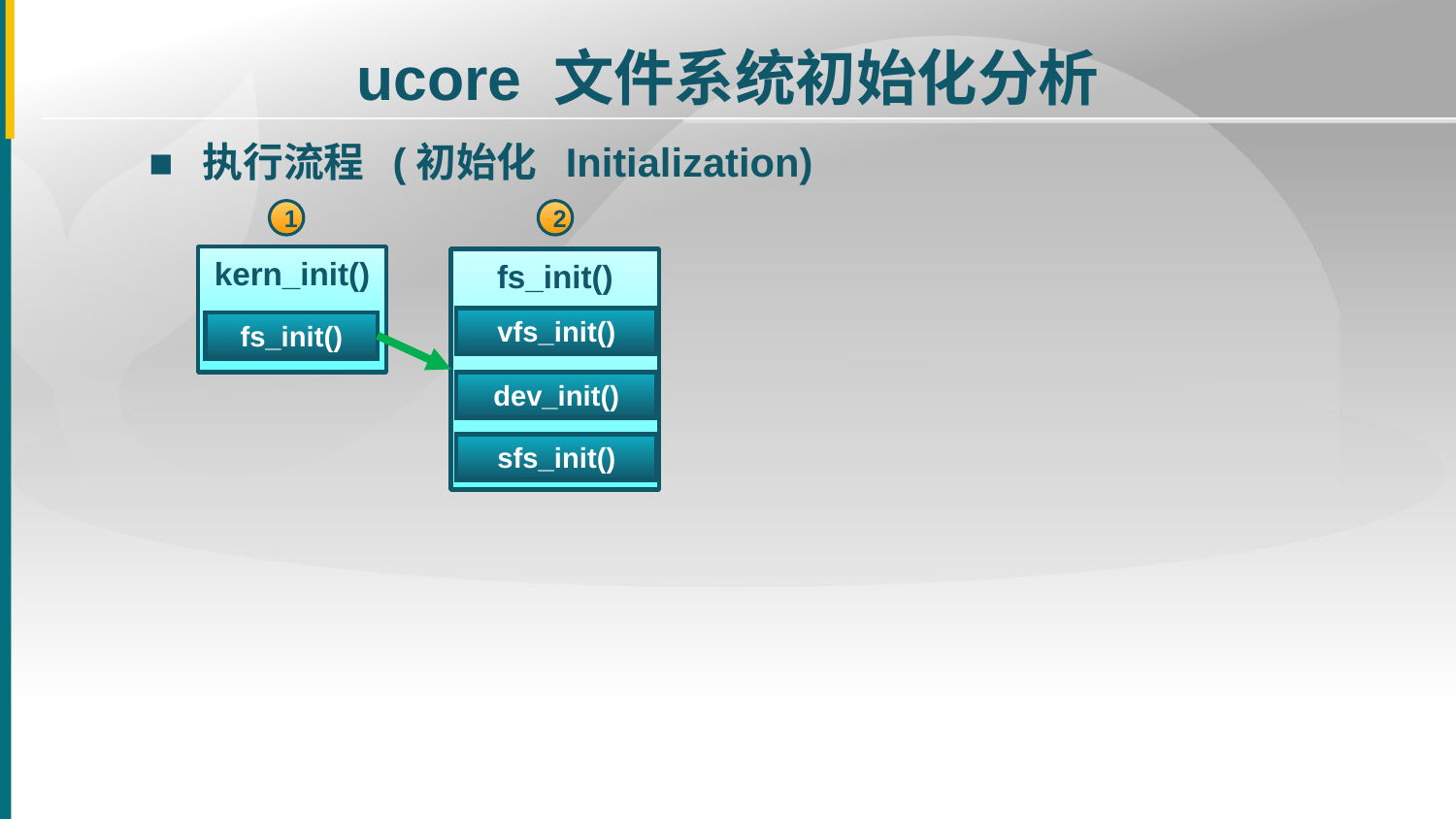

ucore 文件系统初始化分析
■
执行流程  (初始化  Initialization)
1
2
kern_init()
fs_init()
vfs_init()
fs_init()
dev_init()
sfs_init()